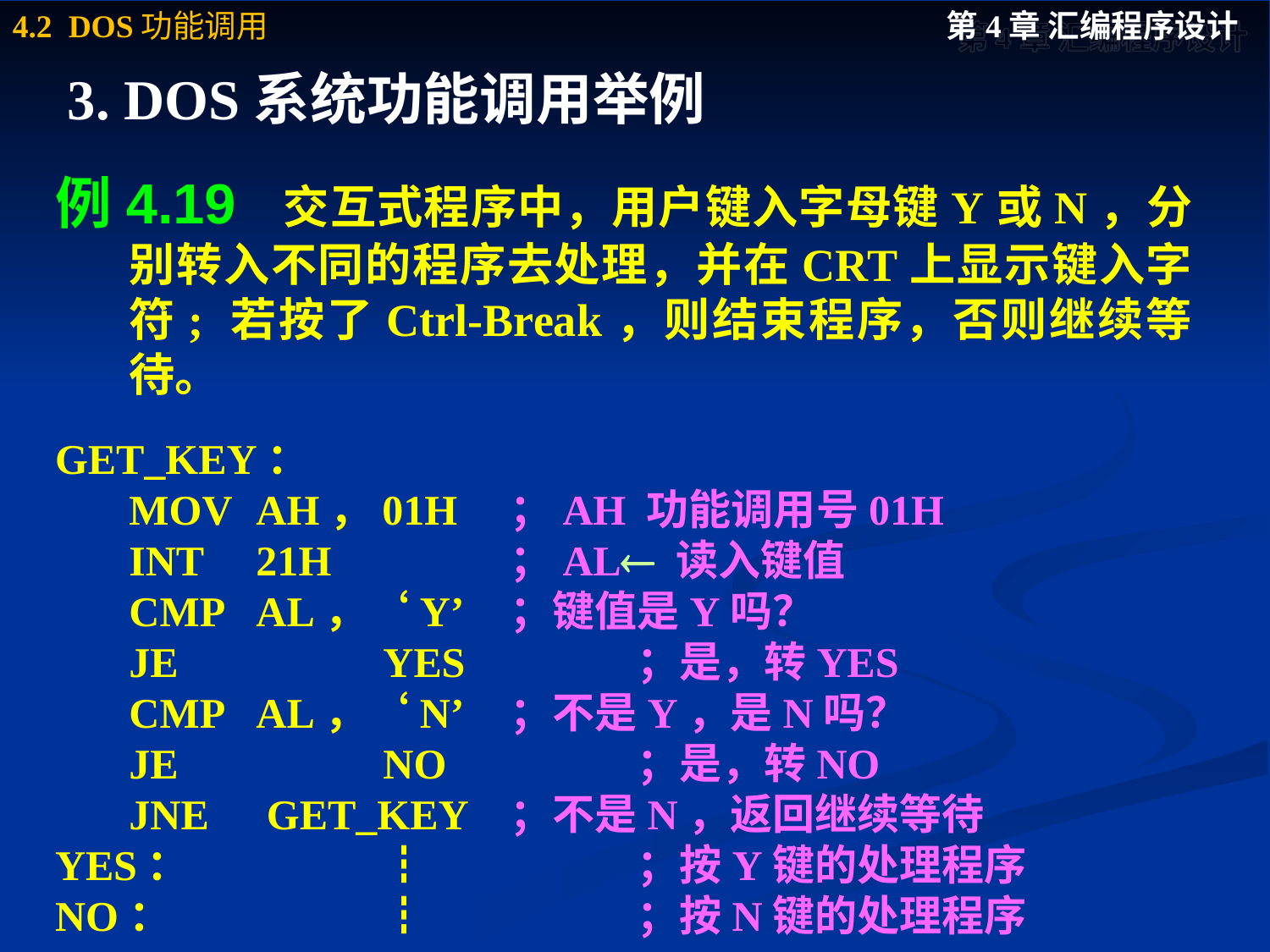

# 3. DOS系统功能调用举例
例4.19  交互式程序中，用户键入字母键Y或N，分别转入不同的程序去处理，并在CRT上显示键入字符; 若按了Ctrl-Break，则结束程序，否则继续等待。
GET_KEY：
	MOV	AH，01H	；AH 功能调用号01H
	INT	21H		；AL← 读入键值
	CMP	AL，‘Y’	；键值是Y吗？
	JE		YES		；是，转YES
	CMP  	AL，‘N’	；不是Y，是N吗？
	JE	  	NO		；是，转NO
	JNE	 GET_KEY	；不是N，返回继续等待
YES：		┇		；按Y键的处理程序
NO：		┇		；按N键的处理程序